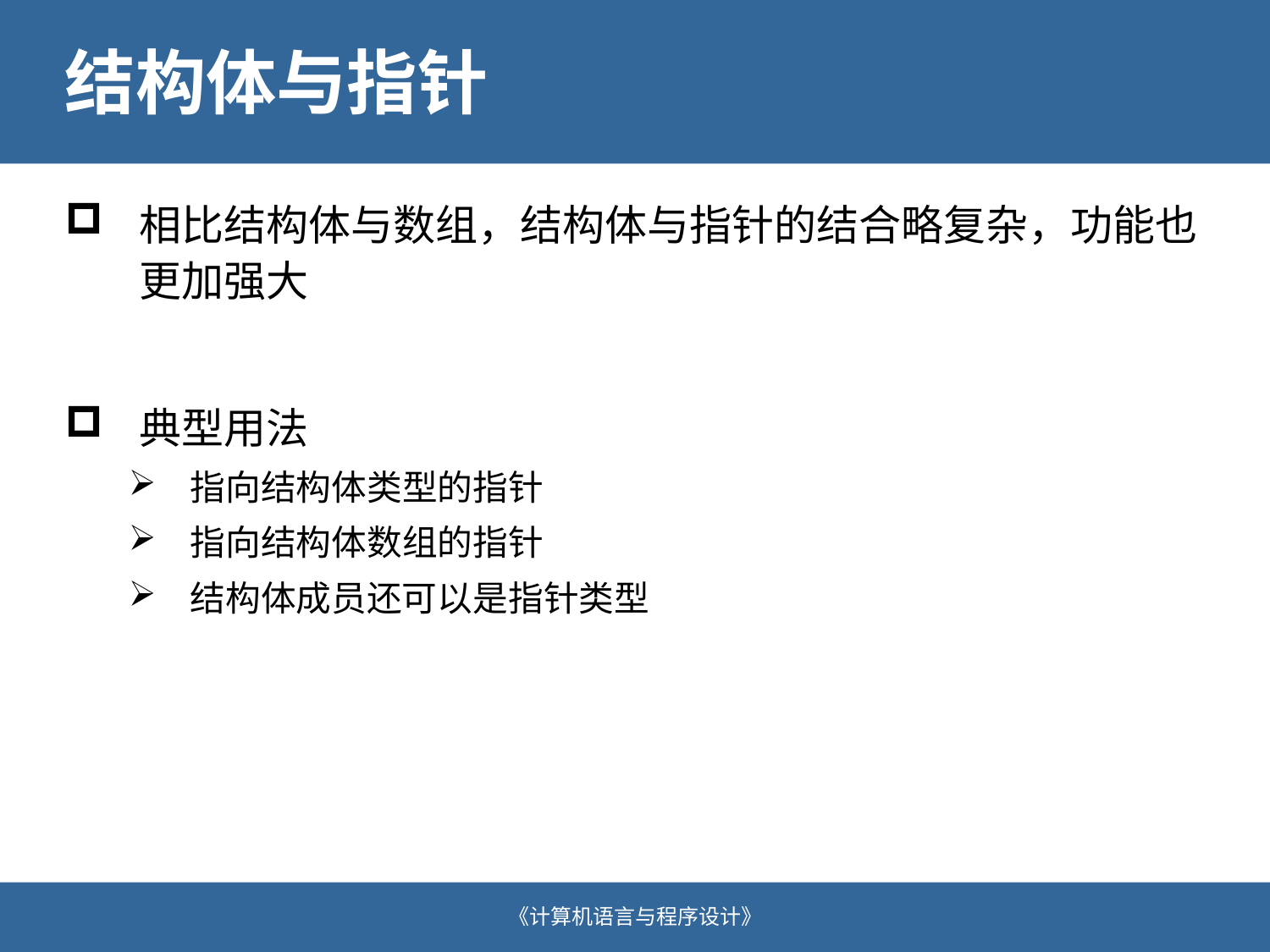

# 结构体与指针
相比结构体与数组，结构体与指针的结合略复杂，功能也更加强大

典型用法
指向结构体类型的指针
指向结构体数组的指针
结构体成员还可以是指针类型

《计算机语言与程序设计》
21